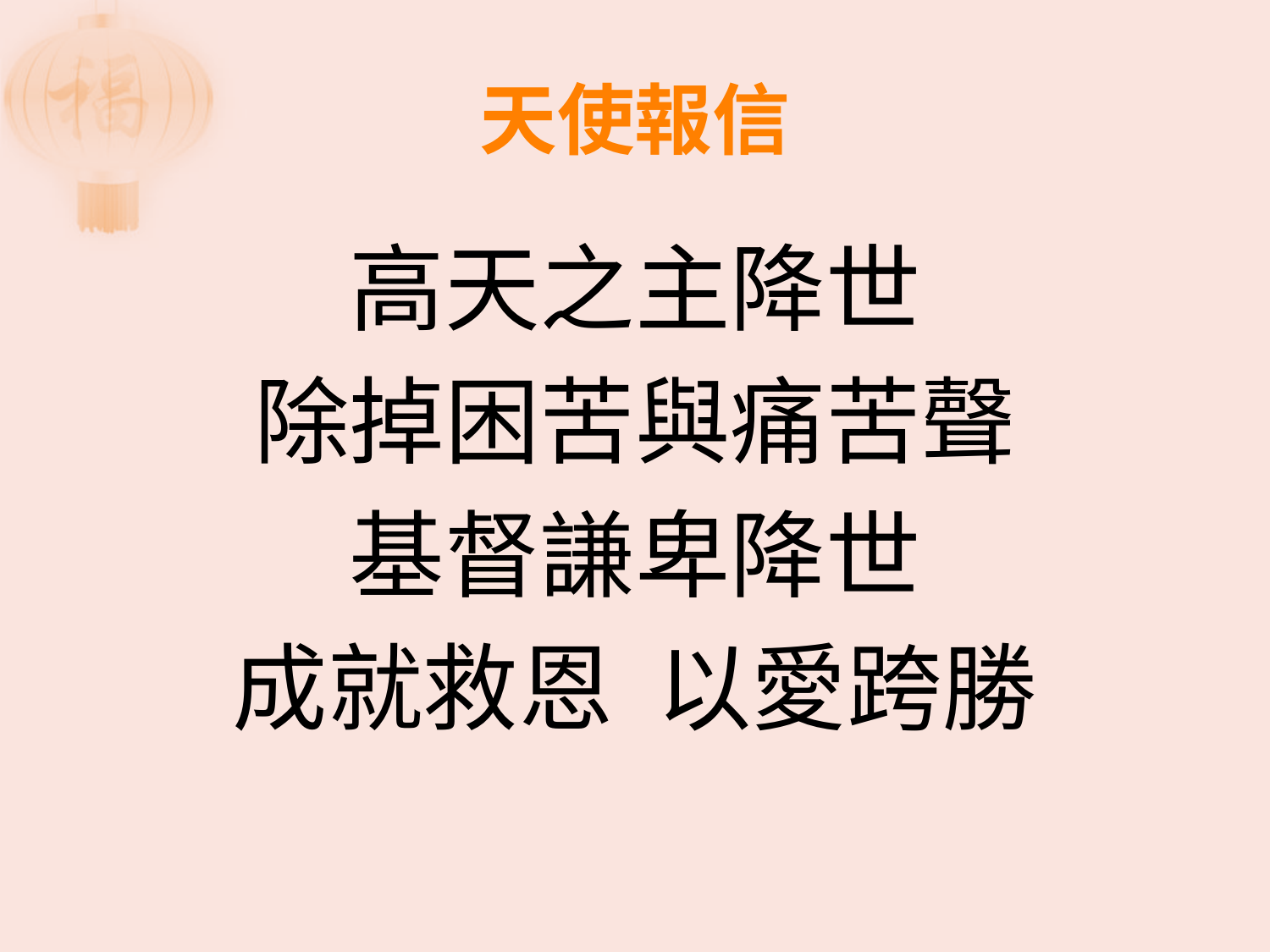

# 天使報信
高天之主降世
除掉困苦與痛苦聲
基督謙卑降世
成就救恩  以愛跨勝